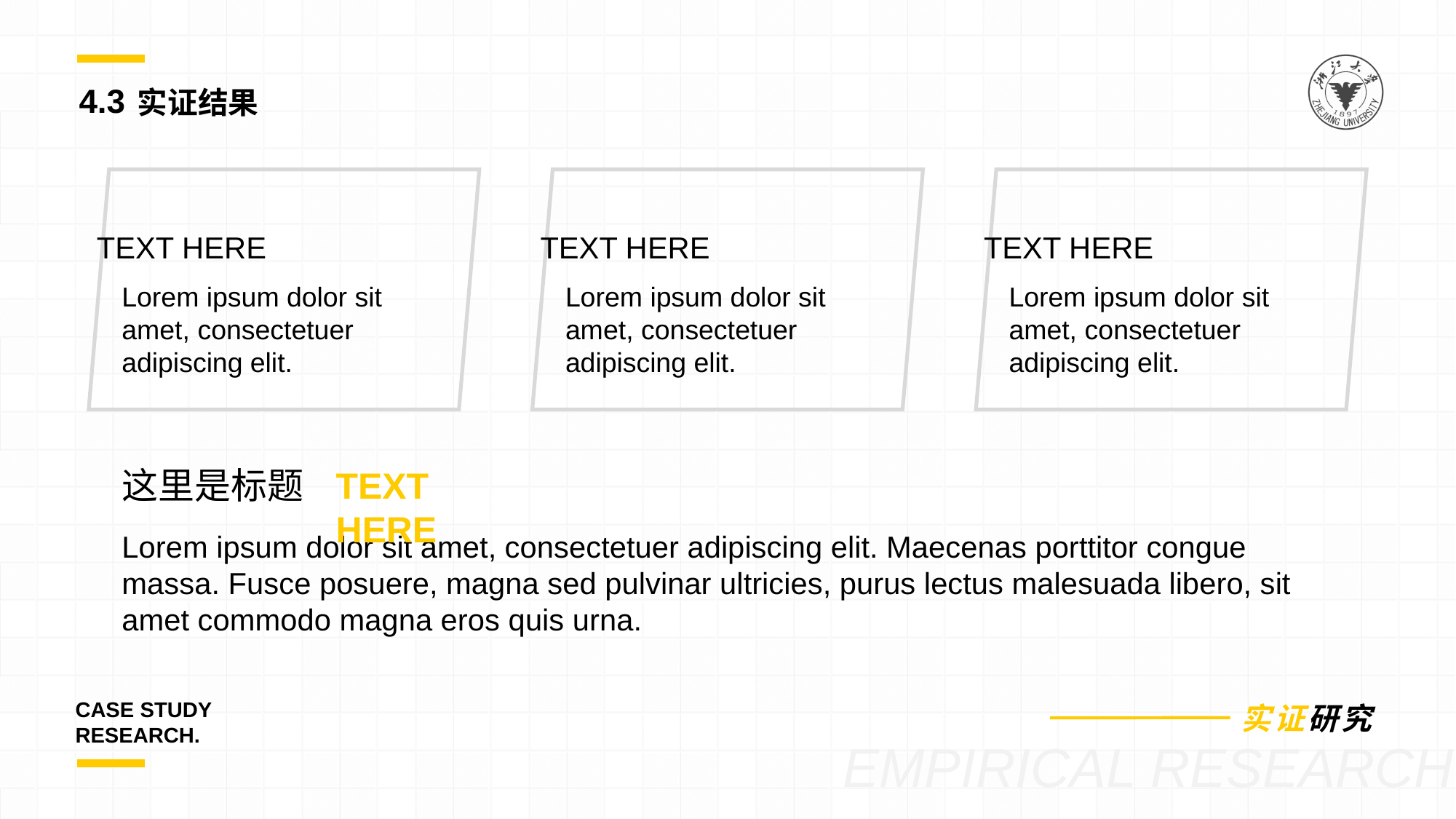

4.3
实证结果

TEXT HERE
TEXT HERE
TEXT HERE
Lorem ipsum dolor sit amet, consectetuer adipiscing elit.
Lorem ipsum dolor sit amet, consectetuer adipiscing elit.
Lorem ipsum dolor sit amet, consectetuer adipiscing elit.
这里是标题
TEXT HERE
Lorem ipsum dolor sit amet, consectetuer adipiscing elit. Maecenas porttitor congue massa. Fusce posuere, magna sed pulvinar ultricies, purus lectus malesuada libero, sit amet commodo magna eros quis urna.
CASE STUDY
RESEARCH.
实证研究
EMPIRICAL RESEARCH